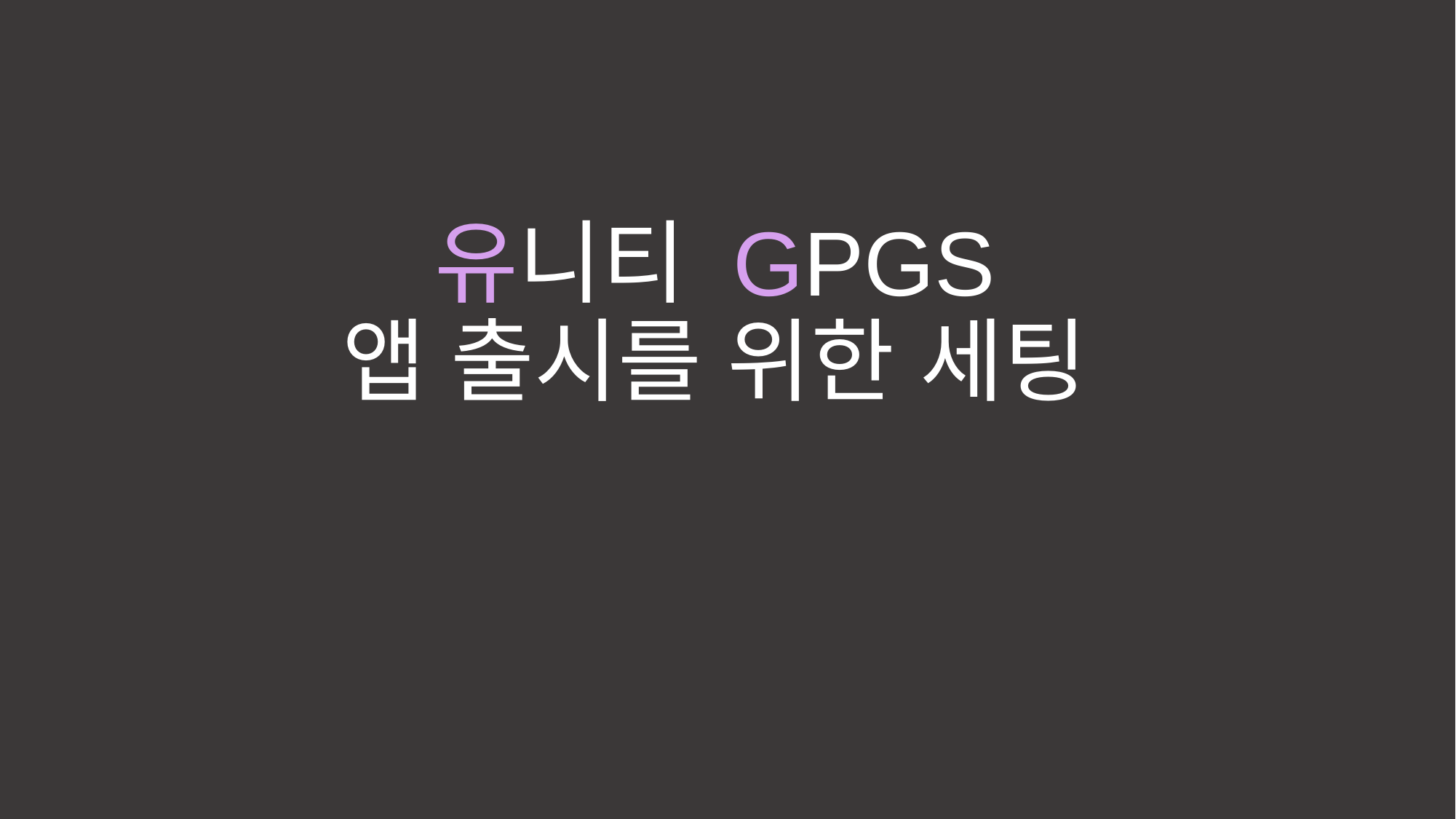

# 유니티 GPGS 앱 출시를 위한 세팅